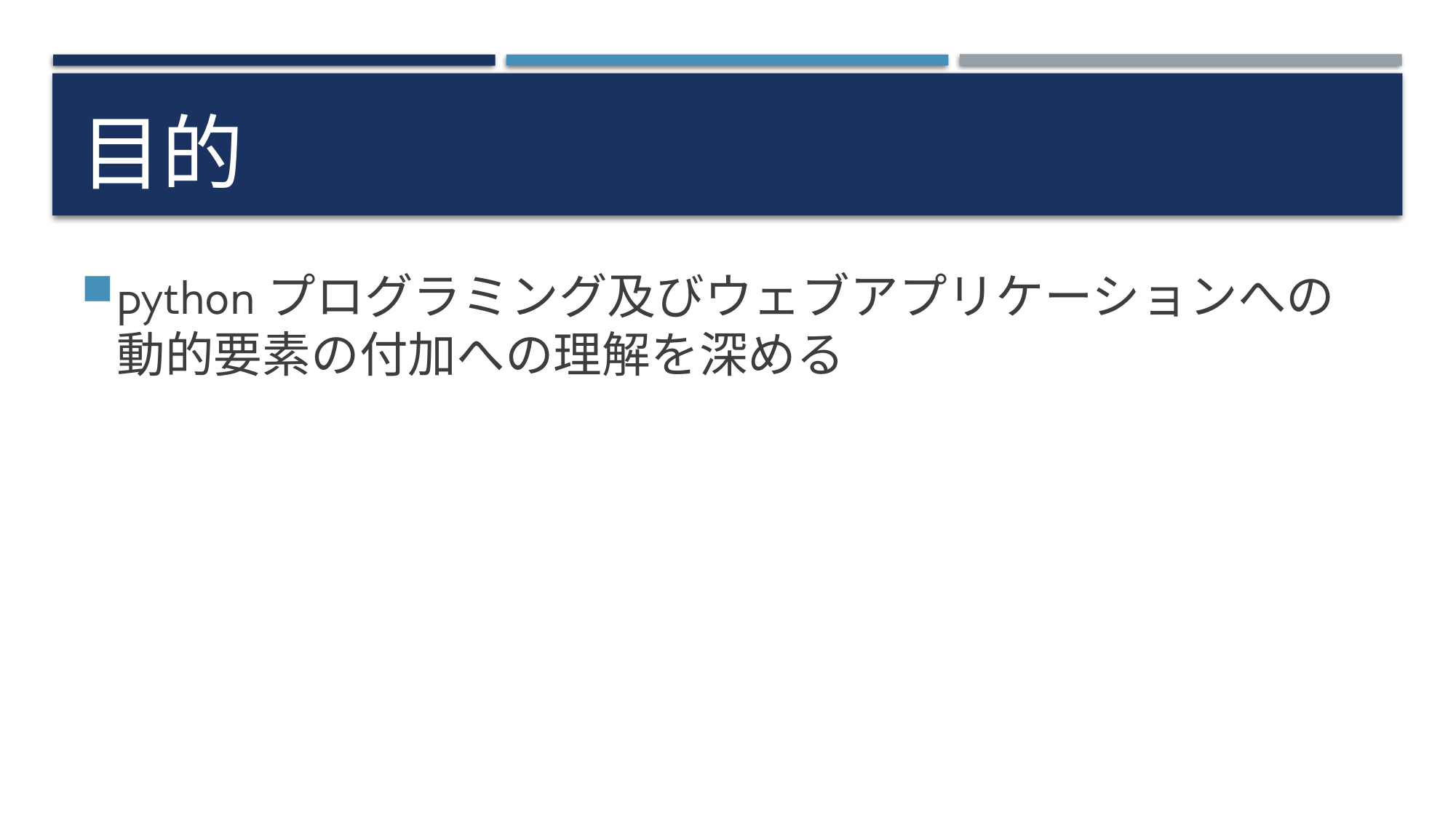

# 目的
pythonプログラミング及びウェブアプリケーションへの動的要素の付加への理解を深める